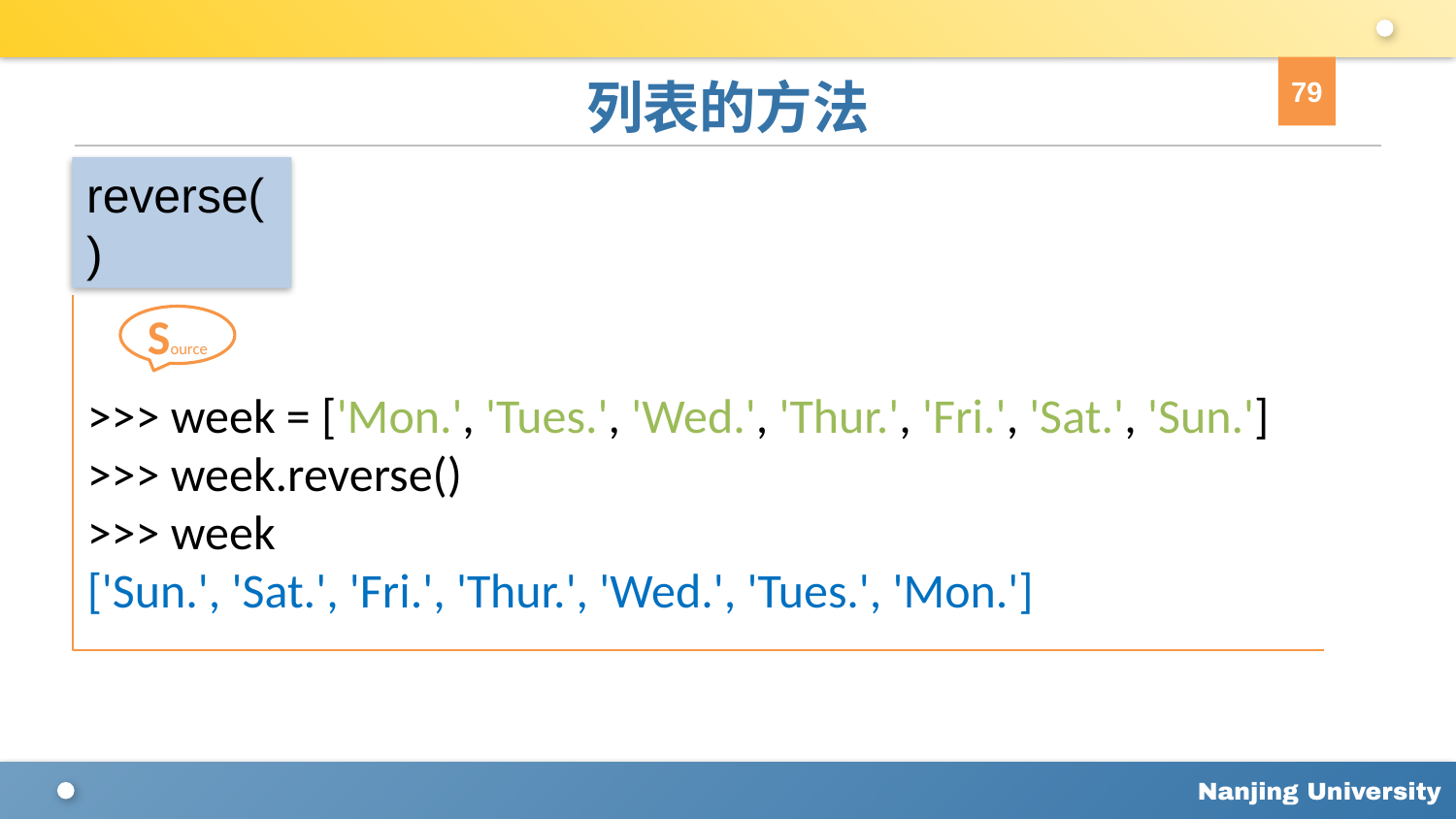

79
# 列表的方法
reverse()

>>> week = ['Mon.', 'Tues.', 'Wed.', 'Thur.', 'Fri.', 'Sat.', 'Sun.']
>>> week.reverse()
>>> week
['Sun.', 'Sat.', 'Fri.', 'Thur.', 'Wed.', 'Tues.', 'Mon.']
Source